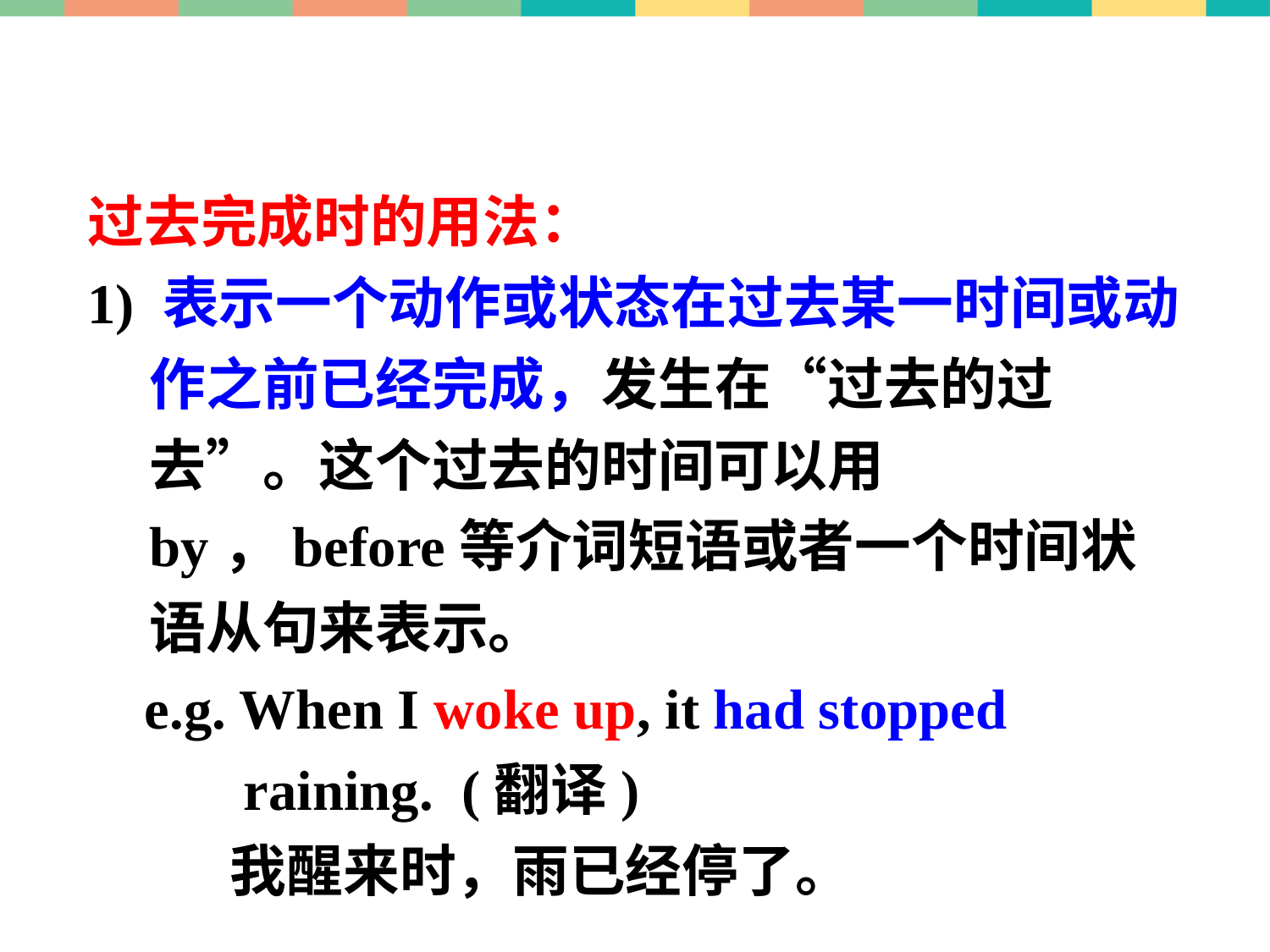

过去完成时的用法：
1) 表示一个动作或状态在过去某一时间或动作之前已经完成，发生在“过去的过去”。这个过去的时间可以用by，before等介词短语或者一个时间状语从句来表示。
    e.g. When I woke up, it had stopped
           raining.  (翻译)
          我醒来时，雨已经停了。